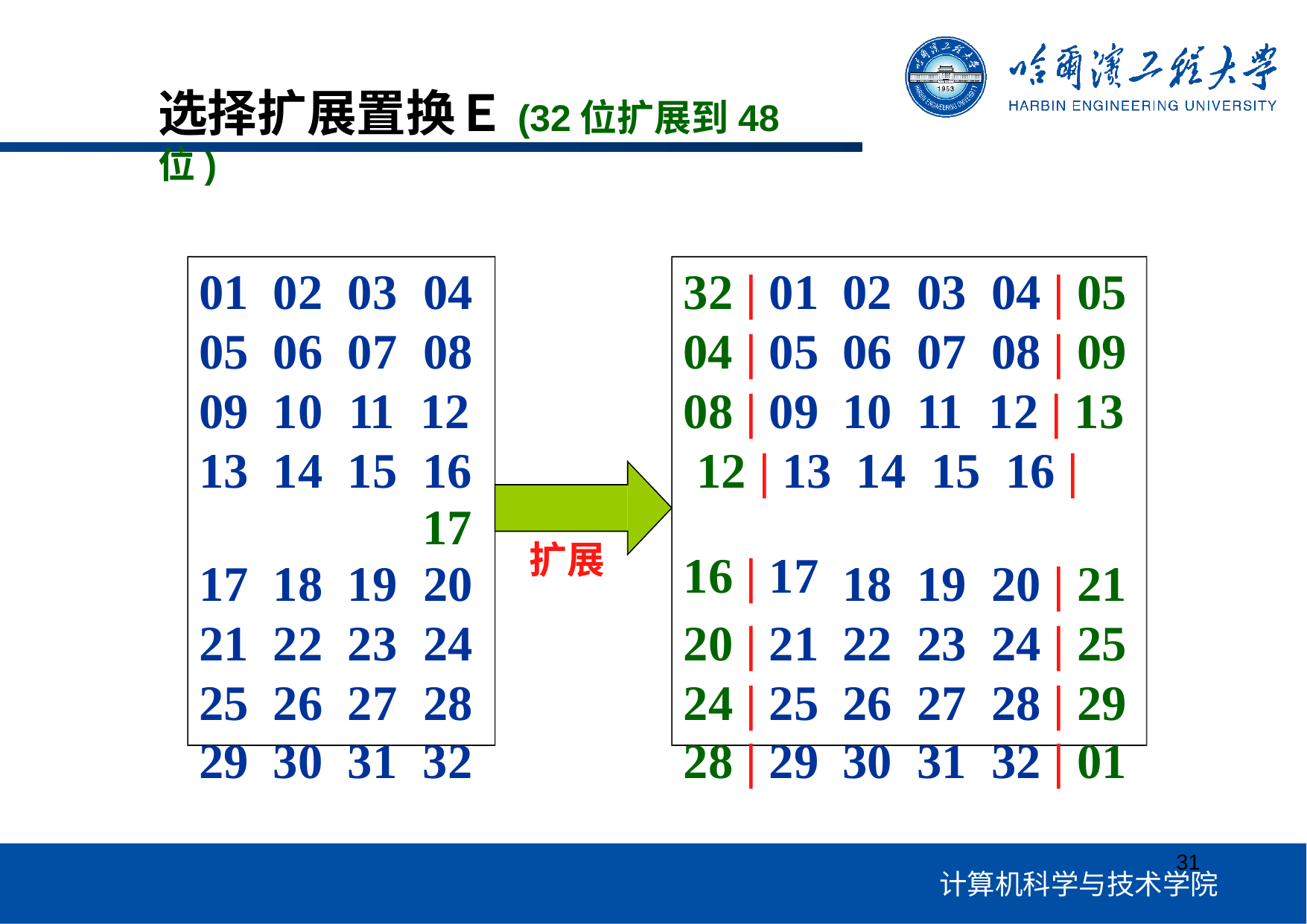

# 选择扩展置换Ｅ(32位扩展到48位)

| 01 | 02 | 03 | 04 | 32 | 01 | 02 | 03 | 04 | 05 |
| --- | --- | --- | --- | --- | --- | --- | --- |
| 05 | 06 | 07 | 08 | 04 | 05 | 06 | 07 | 08 | 09 |
| 09 | 10 | 11 | 12 | 08 | 09 | 10 | 11 | 12 | 13 |
| 13 | 14 | 15 | 16 12 | 13 14 15 16 | 17 |  |  |  |  |
| 17 | 18 | 19 | 20 | 扩展 16 | 17 | 18 | 19 | 20 | 21 |
| 21 | 22 | 23 | 24 | 20 | 21 | 22 | 23 | 24 | 25 |
| 25 | 26 | 27 | 28 | 24 | 25 | 26 | 27 | 28 | 29 |
| 29 | 30 | 31 | 32 | 28 | 29 | 30 | 31 | 32 | 01 |

31